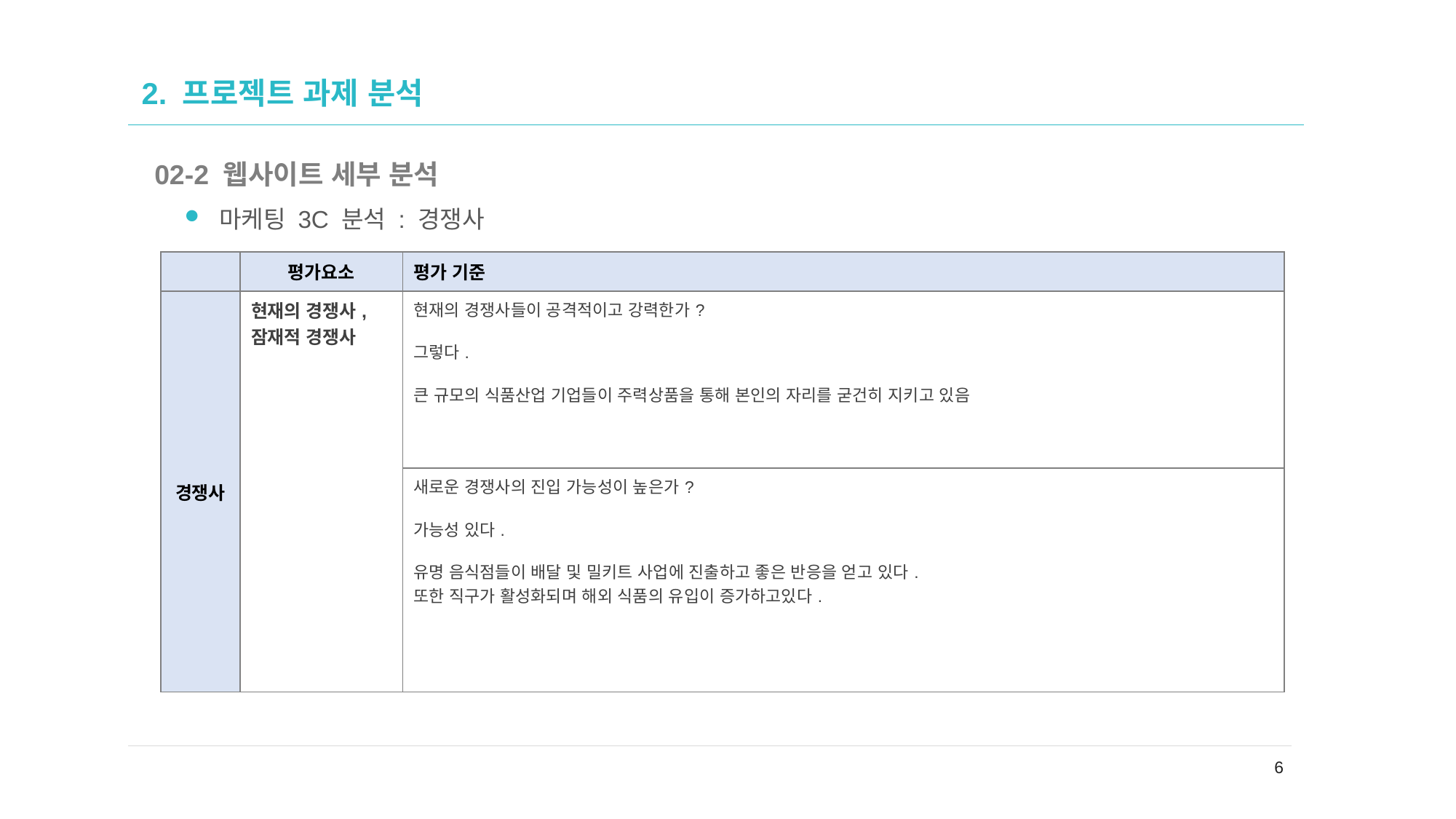

02
# 2. 프로젝트 과제 분석
02-2 웹사이트 세부 분석
마케팅 3C 분석 : 경쟁사

|  | 평가요소 | 평가 기준 |
| --- | --- | --- |
| 경쟁사 | 현재의 경쟁사, 잠재적 경쟁사 | 현재의 경쟁사들이 공격적이고 강력한가? 그렇다. 큰 규모의 식품산업 기업들이 주력상품을 통해 본인의 자리를 굳건히 지키고 있음 |
|  |  | 새로운 경쟁사의 진입 가능성이 높은가? 가능성 있다. 유명 음식점들이 배달 및 밀키트 사업에 진출하고 좋은 반응을 얻고 있다. 또한 직구가 활성화되며 해외 식품의 유입이 증가하고있다. |
6